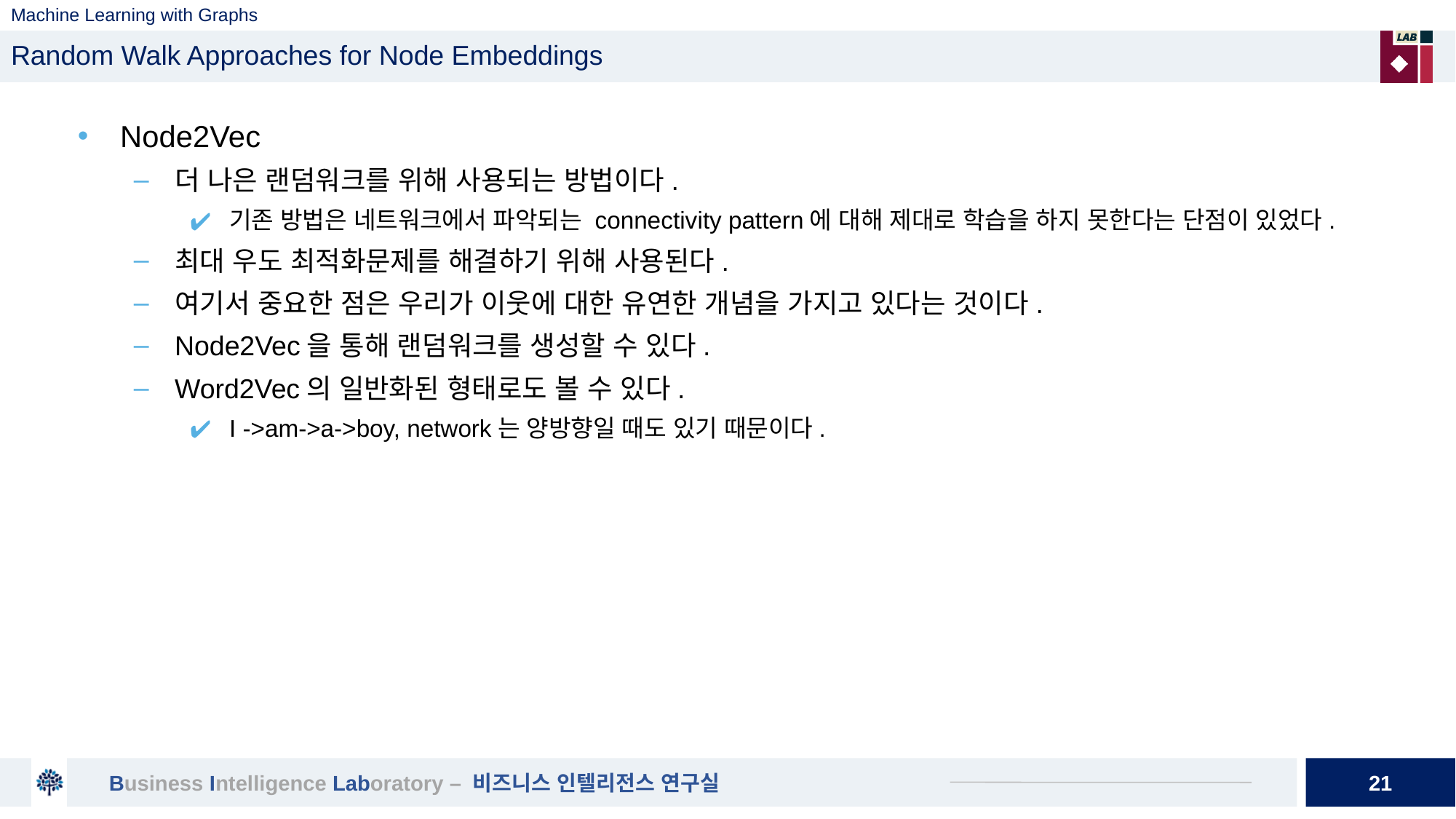

# Machine Learning with Graphs
Random Walk Approaches for Node Embeddings
Node2Vec
더 나은 랜덤워크를 위해 사용되는 방법이다.
기존 방법은 네트워크에서 파악되는 connectivity pattern에 대해 제대로 학습을 하지 못한다는 단점이 있었다.
최대 우도 최적화문제를 해결하기 위해 사용된다.
여기서 중요한 점은 우리가 이웃에 대한 유연한 개념을 가지고 있다는 것이다.
Node2Vec을 통해 랜덤워크를 생성할 수 있다.
Word2Vec의 일반화된 형태로도 볼 수 있다.
I ->am->a->boy, network는 양방향일 때도 있기 때문이다.
21